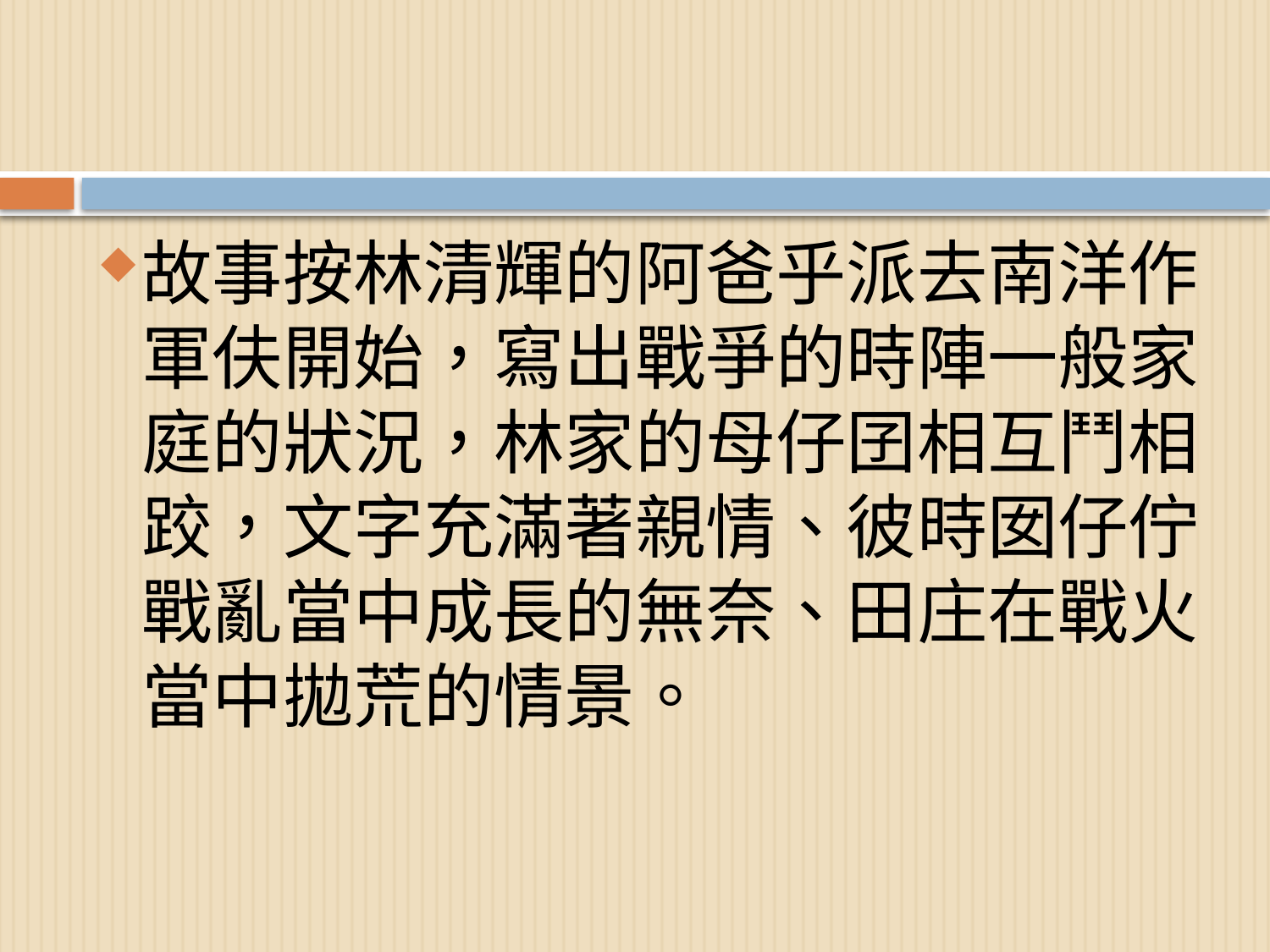

#
故事按林清輝的阿爸乎派去南洋作軍伕開始，寫出戰爭的時陣一般家庭的狀況，林家的母仔囝相互鬥相跤，文字充滿著親情、彼時囡仔佇戰亂當中成長的無奈、田庄在戰火當中拋荒的情景。